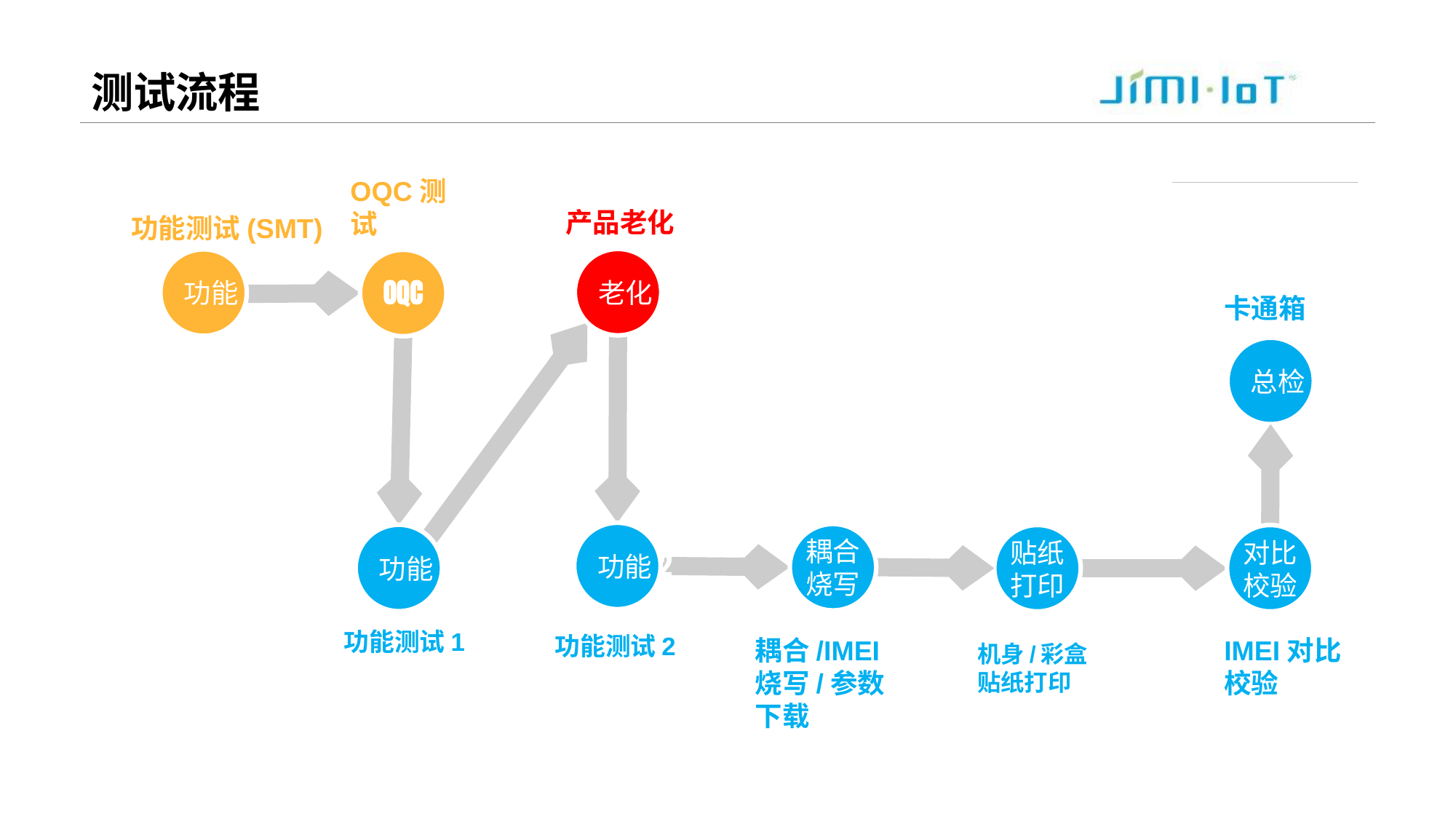

# 测试流程
产品老化
功能测试(SMT)
OQC测试
老化
功能
OQC
卡通箱
总检
功能2
耦合
烧写
功能1
贴纸
打印
对比
校验
功能测试1
机身/彩盒
贴纸打印
功能测试2
耦合/IMEI
烧写/参数下载
IMEI对比
校验